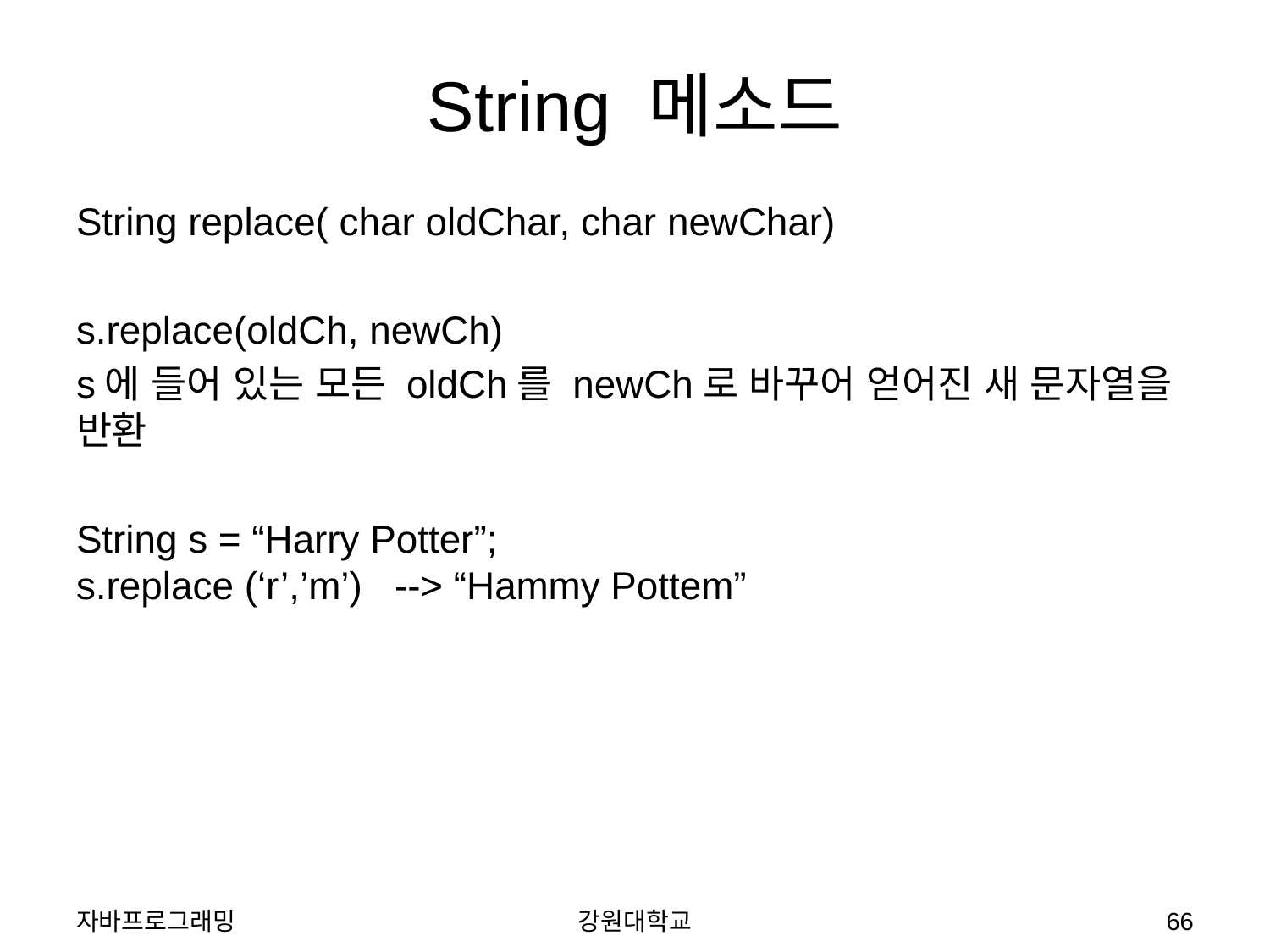

# String 메소드
String replace( char oldChar, char newChar)

s.replace(oldCh, newCh)
s에 들어 있는 모든 oldCh를 newCh로 바꾸어 얻어진 새 문자열을 반환

String s = “Harry Potter”;
s.replace (‘r’,’m’)   --> “Hammy Pottem”
자바프로그래밍
강원대학교
66